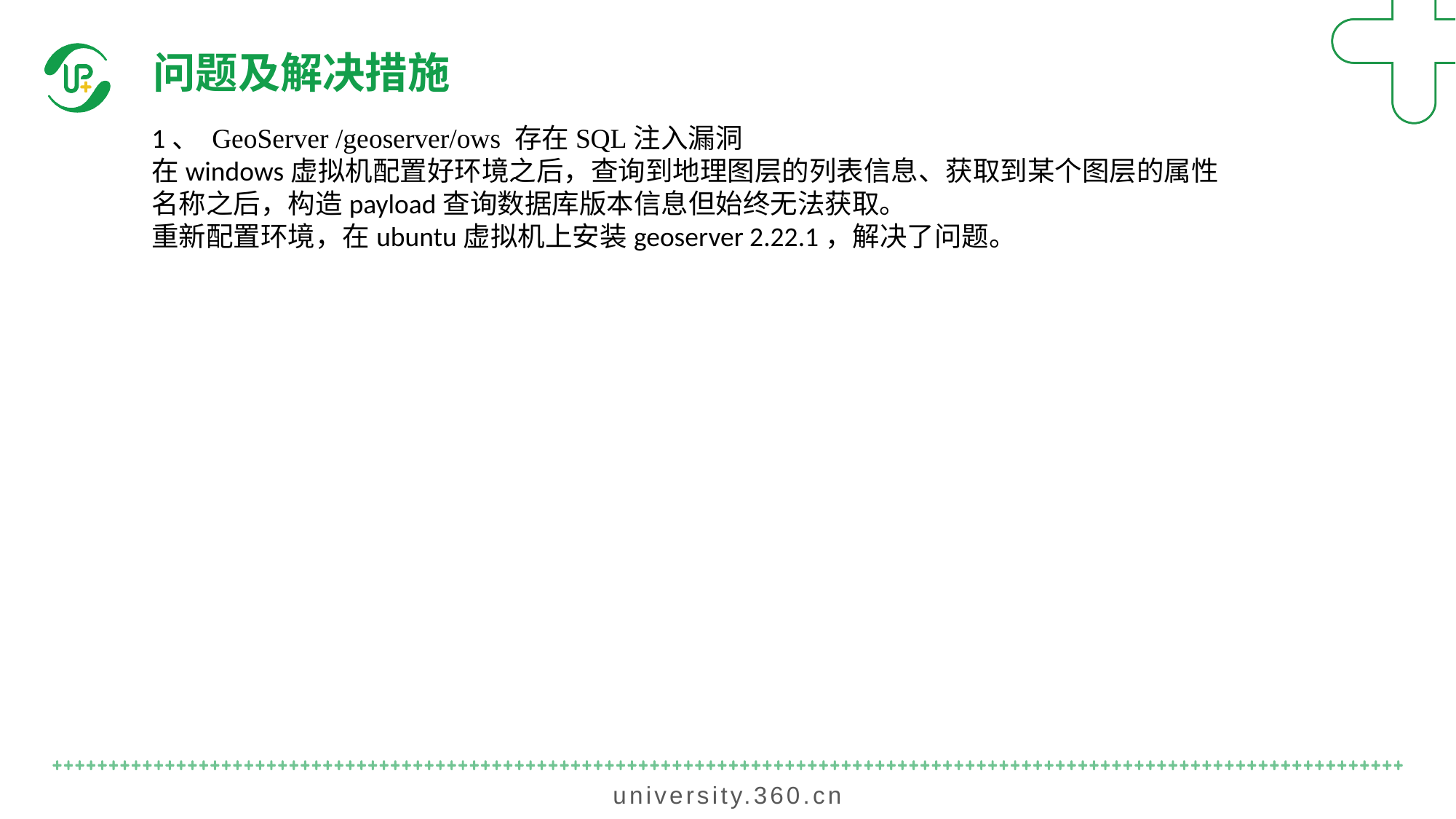

问题及解决措施
1、 GeoServer /geoserver/ows 存在SQL注入漏洞
在windows虚拟机配置好环境之后，查询到地理图层的列表信息、获取到某个图层的属性名称之后，构造payload查询数据库版本信息但始终无法获取。
重新配置环境，在ubuntu虚拟机上安装geoserver 2.22.1，解决了问题。